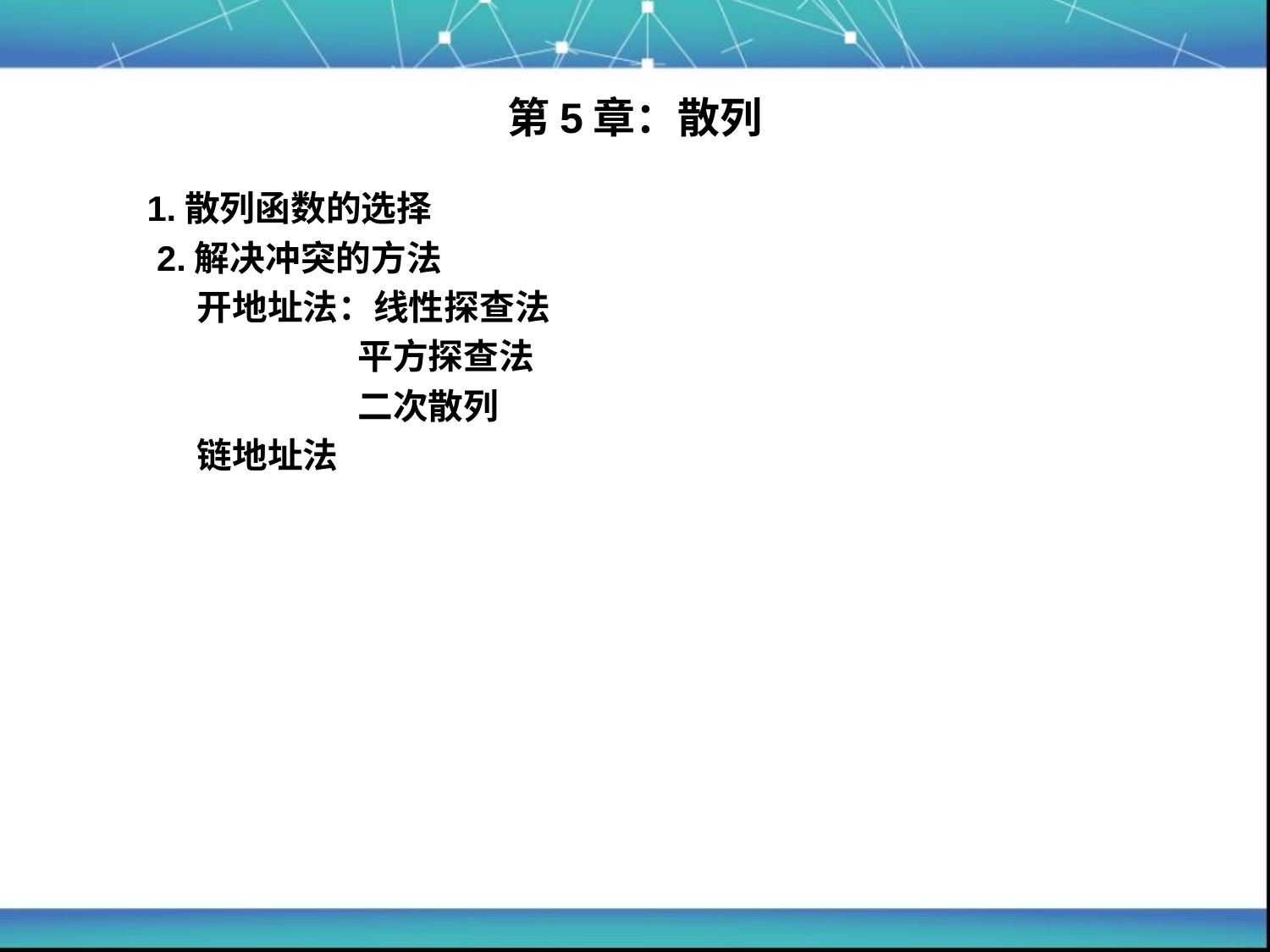

第5章：散列
    1.散列函数的选择
     2.解决冲突的方法
          开地址法：线性探查法
                              平方探查法
                              二次散列
          链地址法